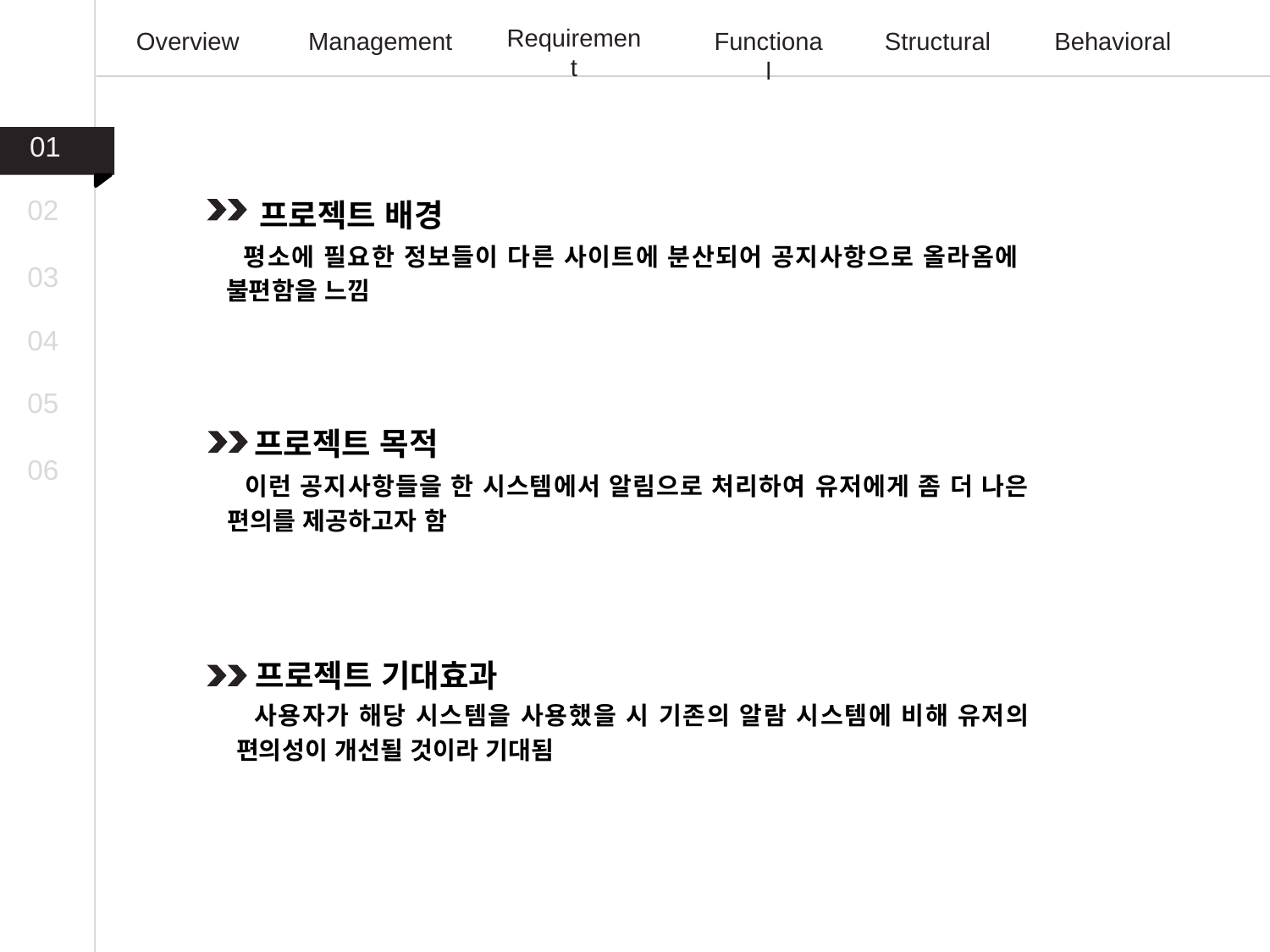

Requirement
Overview
Management
Functional
Structural
Behavioral
01

프로젝트 배경
02

평소에 필요한 정보들이 다른 사이트에 분산되어 공지사항으로 올라옴에 불편함을 느낌
03
04
05
프로젝트 목적

06
이런 공지사항들을 한 시스템에서 알림으로 처리하여 유저에게 좀 더 나은 편의를 제공하고자 함
프로젝트 기대효과

사용자가 해당 시스템을 사용했을 시 기존의 알람 시스템에 비해 유저의 편의성이 개선될 것이라 기대됨